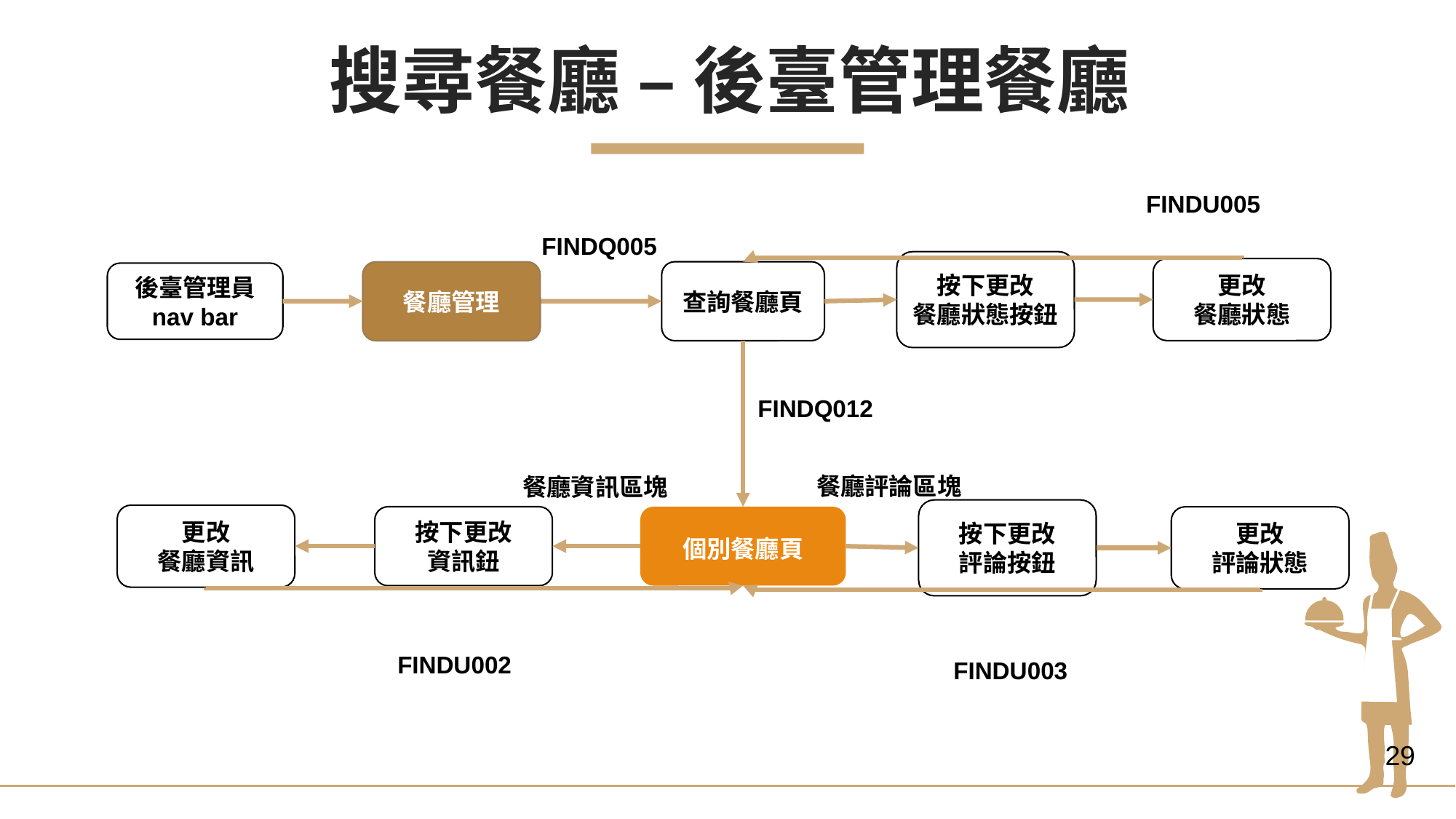

搜尋餐廳 – 後臺管理餐廳
FINDU005
FINDQ005
按下更改
餐廳狀態按鈕
更改
餐廳狀態
查詢餐廳頁
餐廳管理
後臺管理員
nav bar
FINDQ012
餐廳評論區塊
餐廳資訊區塊
按下更改
評論按鈕
更改
餐廳資訊
按下更改
資訊鈕

個別餐廳頁
更改
評論狀態
FINDU002
FINDU003
29